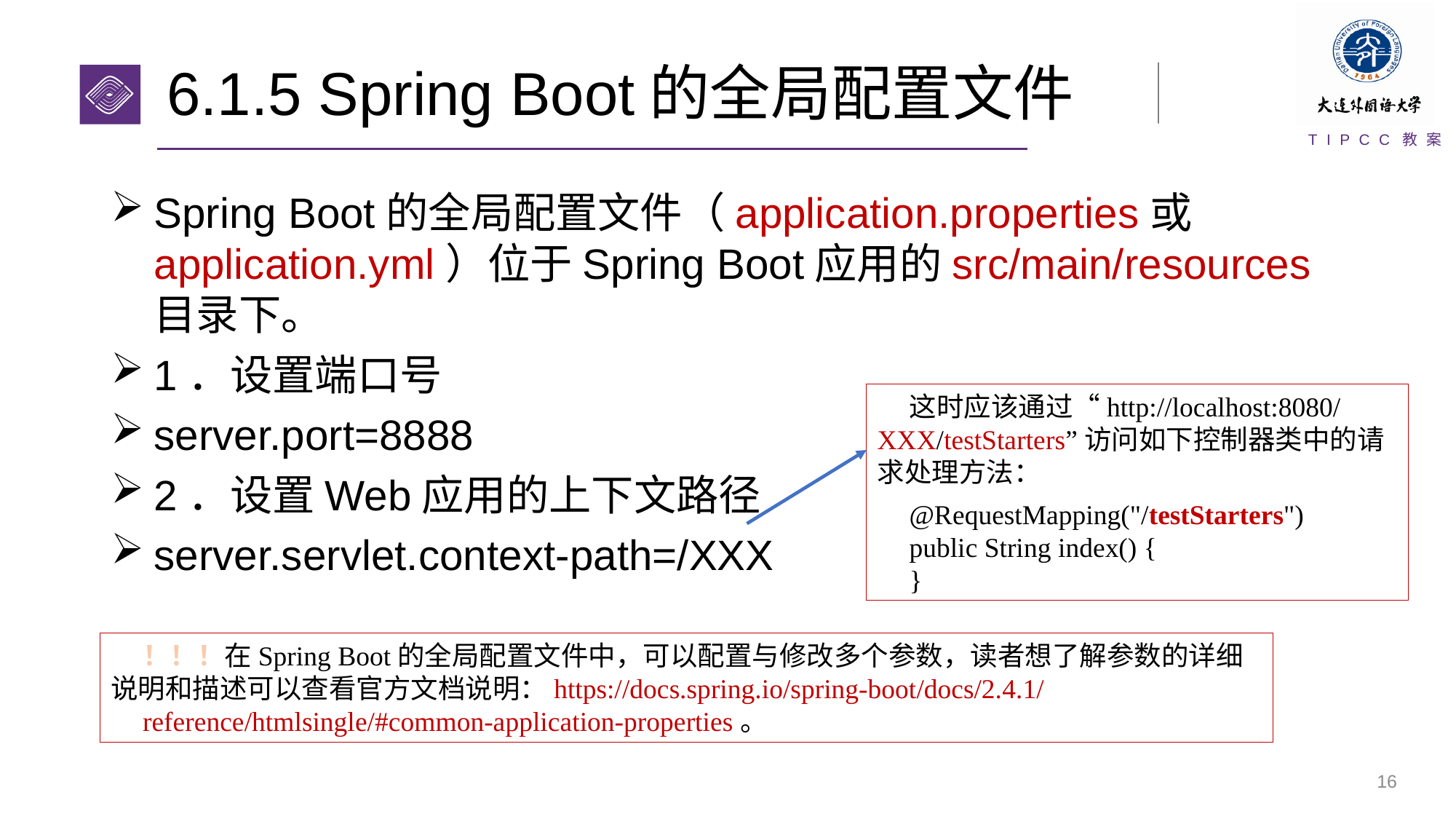

# 6.1.5 Spring Boot的全局配置文件
Spring Boot的全局配置文件（application.properties或application.yml）位于Spring Boot应用的src/main/resources目录下。
1．设置端口号
server.port=8888
2．设置Web应用的上下文路径
server.servlet.context-path=/XXX

这时应该通过“http://localhost:8080/XXX/testStarters”访问如下控制器类中的请求处理方法：
@RequestMapping("/testStarters")
public String index() {
}
！！！在Spring Boot的全局配置文件中，可以配置与修改多个参数，读者想了解参数的详细说明和描述可以查看官方文档说明：https://docs.spring.io/spring-boot/docs/2.4.1/
reference/htmlsingle/#common-application-properties。
16